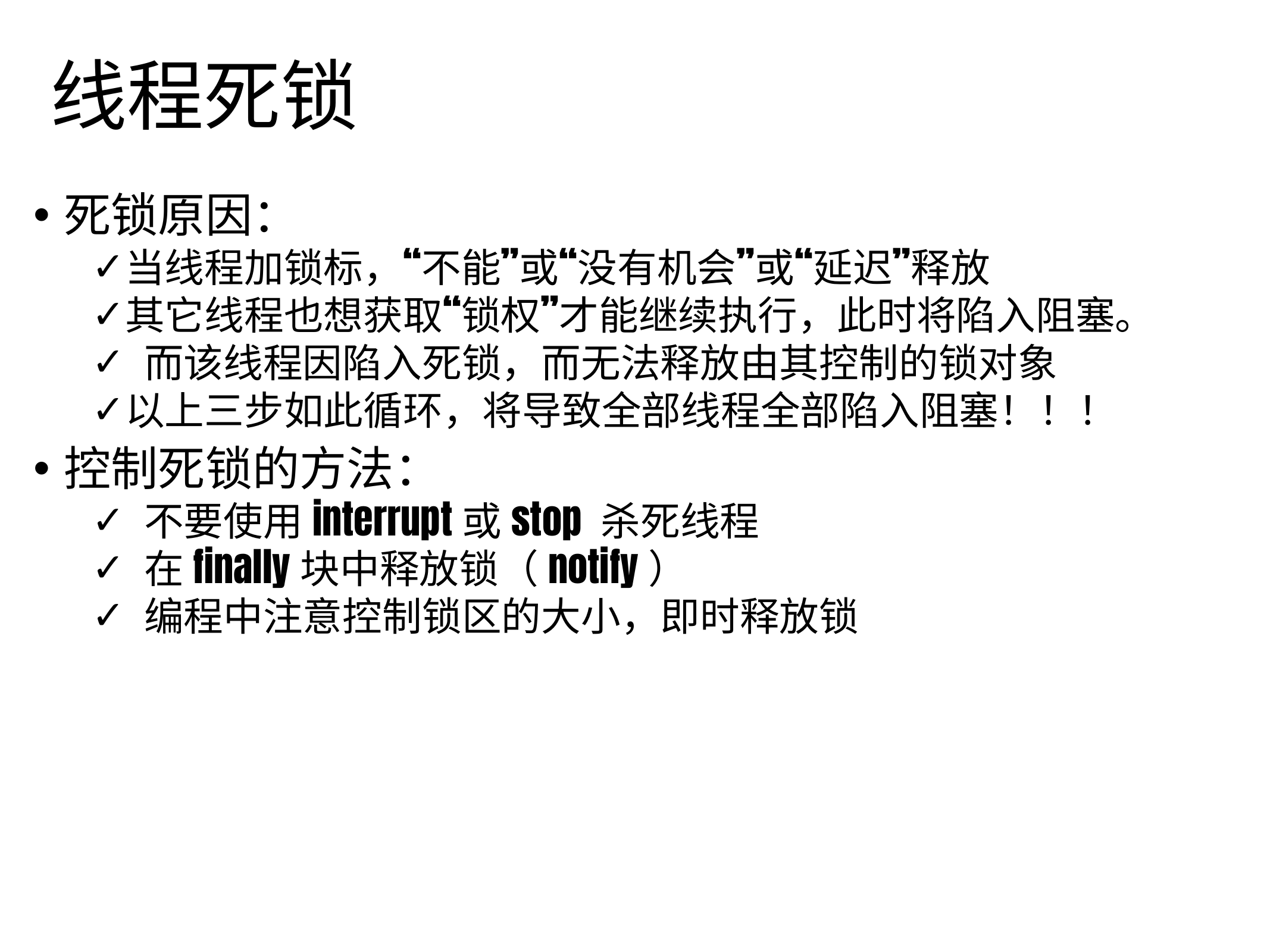

# 线程死锁
死锁原因：
当线程加锁标，“不能”或“没有机会”或“延迟”释放
其它线程也想获取“锁权”才能继续执行，此时将陷入阻塞。
 而该线程因陷入死锁，而无法释放由其控制的锁对象
以上三步如此循环，将导致全部线程全部陷入阻塞！！！
控制死锁的方法：
 不要使用interrupt或stop 杀死线程
 在finally块中释放锁（notify）
 编程中注意控制锁区的大小，即时释放锁
17